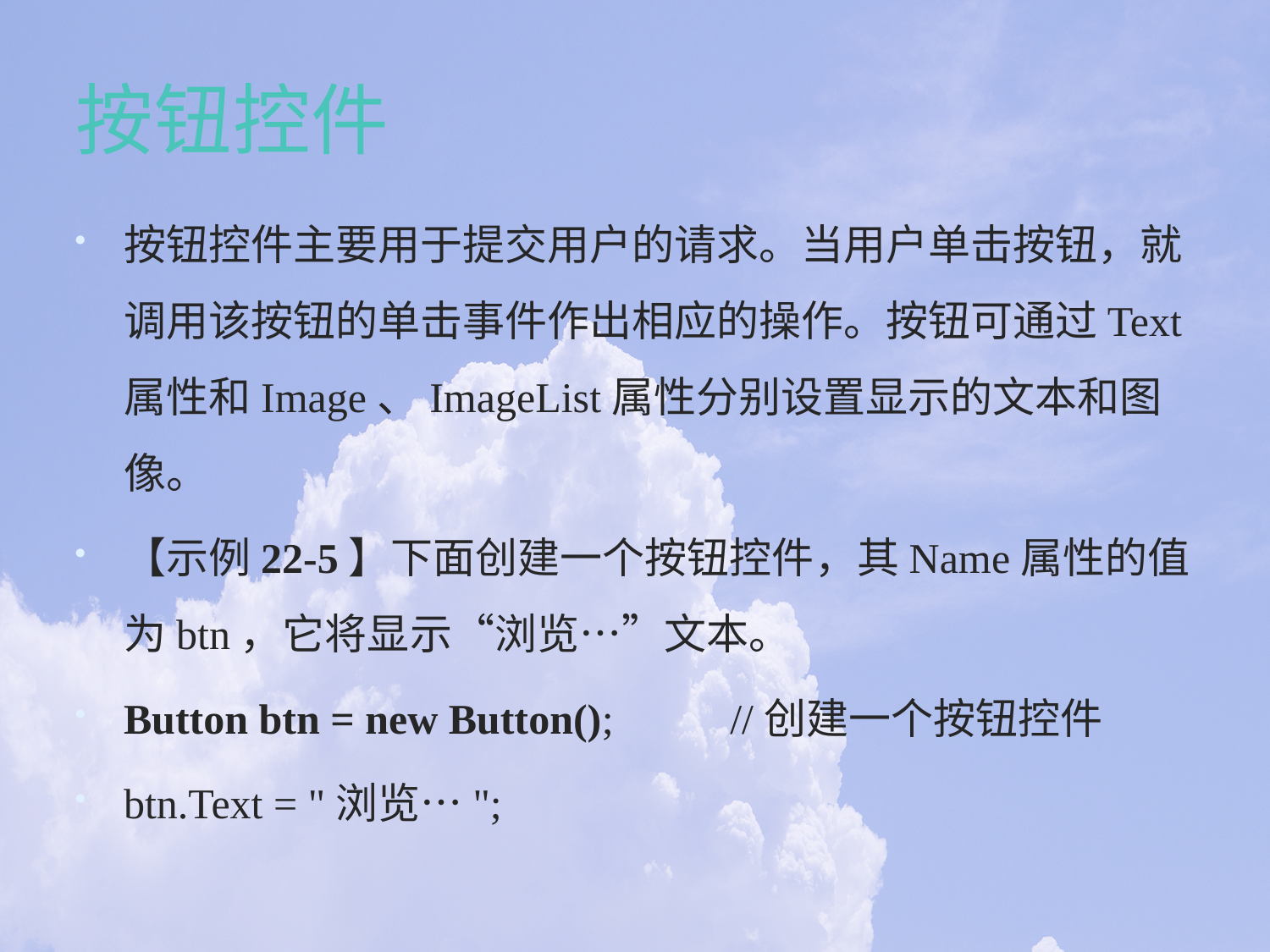

# 按钮控件
按钮控件主要用于提交用户的请求。当用户单击按钮，就调用该按钮的单击事件作出相应的操作。按钮可通过Text属性和Image、ImageList属性分别设置显示的文本和图像。
【示例22-5】下面创建一个按钮控件，其Name属性的值为btn，它将显示“浏览…”文本。
Button btn = new Button();           //创建一个按钮控件
btn.Text = "浏览…";